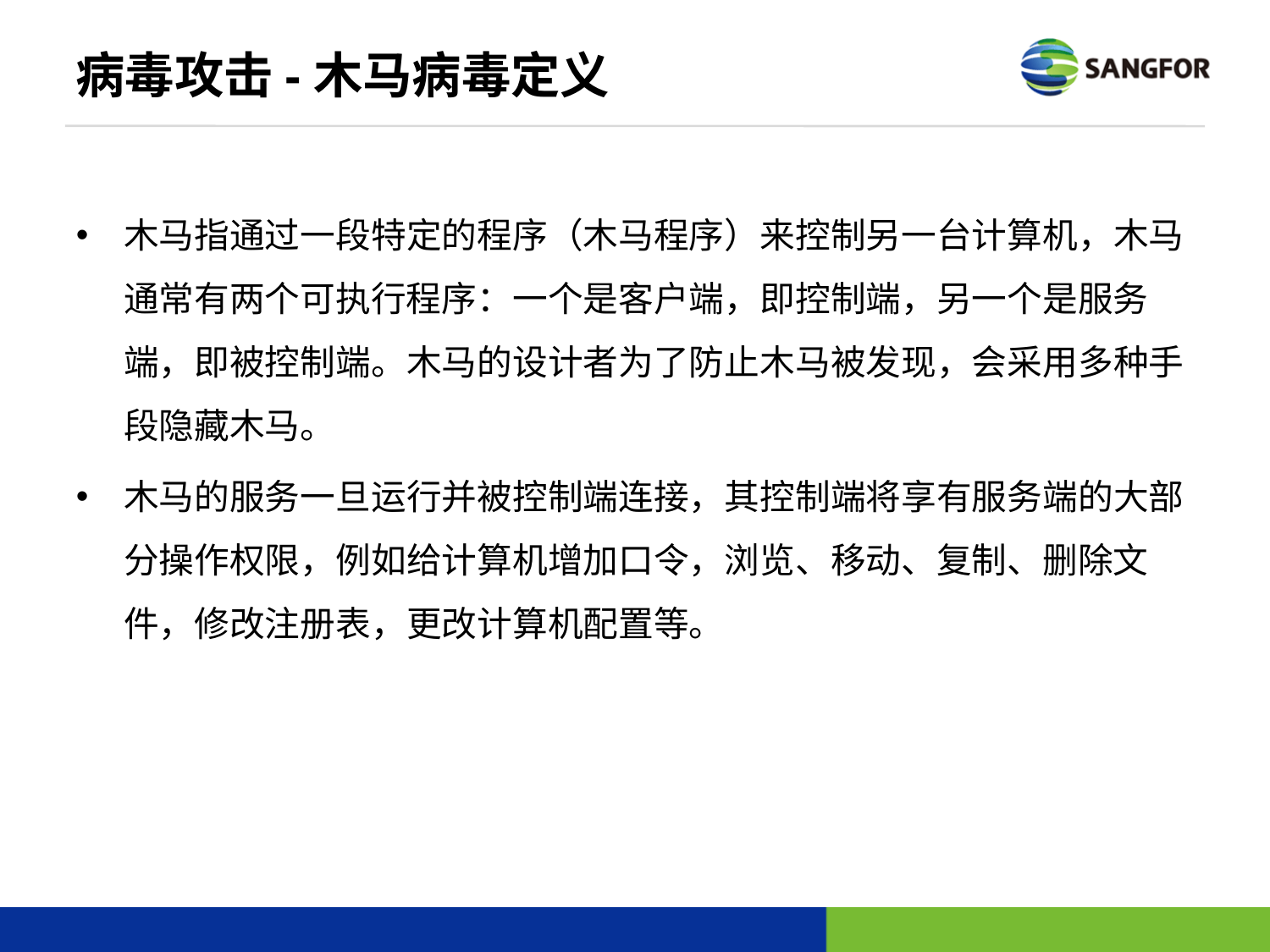

# 病毒攻击-木马病毒定义
木马指通过一段特定的程序（木马程序）来控制另一台计算机，木马通常有两个可执行程序：一个是客户端，即控制端，另一个是服务端，即被控制端。木马的设计者为了防止木马被发现，会采用多种手段隐藏木马。
木马的服务一旦运行并被控制端连接，其控制端将享有服务端的大部分操作权限，例如给计算机增加口令，浏览、移动、复制、删除文件，修改注册表，更改计算机配置等。